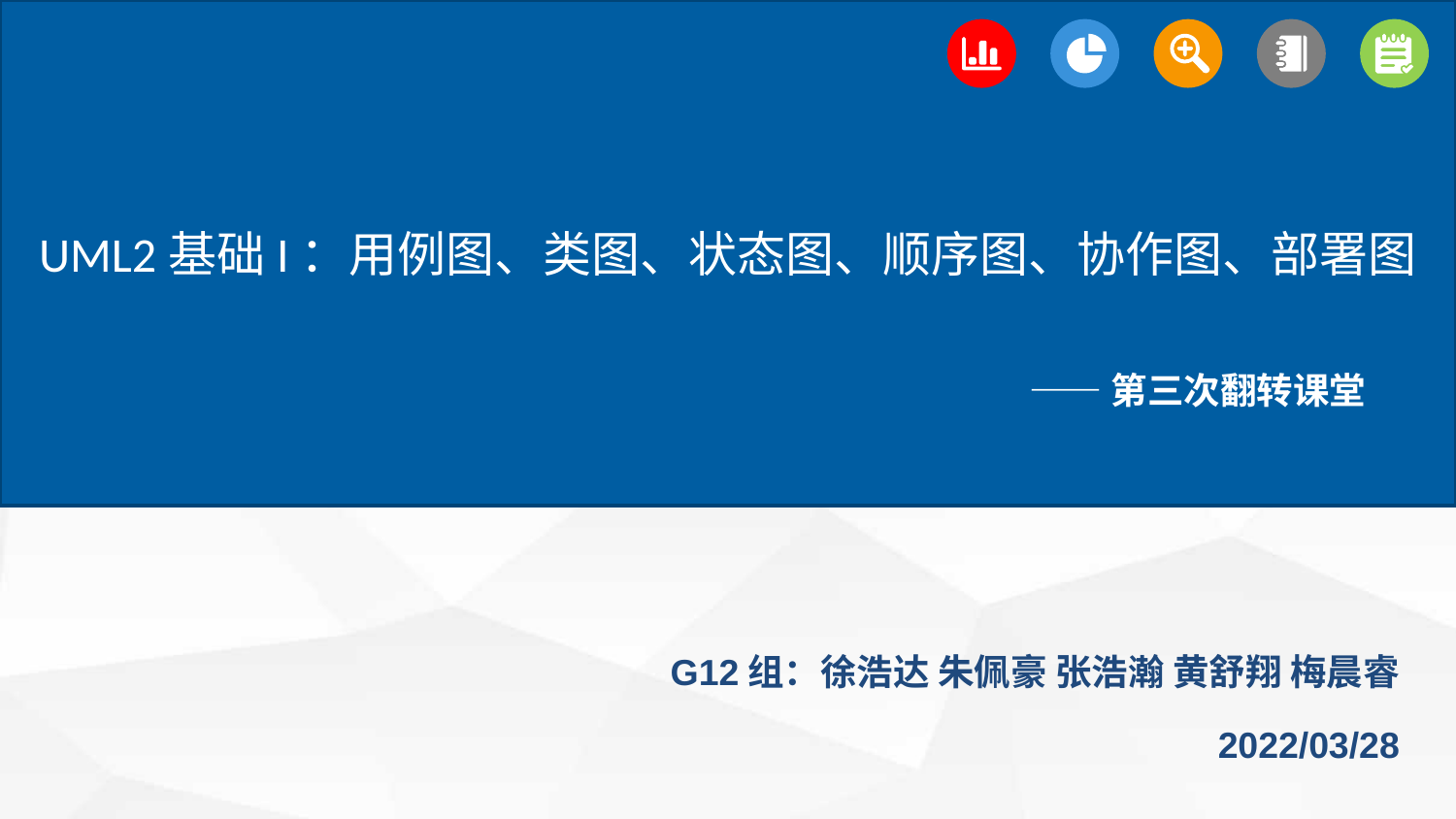

UML2基础I：用例图、类图、状态图、顺序图、协作图、部署图

——第三次翻转课堂
G12组：徐浩达 朱佩豪 张浩瀚 黄舒翔 梅晨睿
2022/03/28